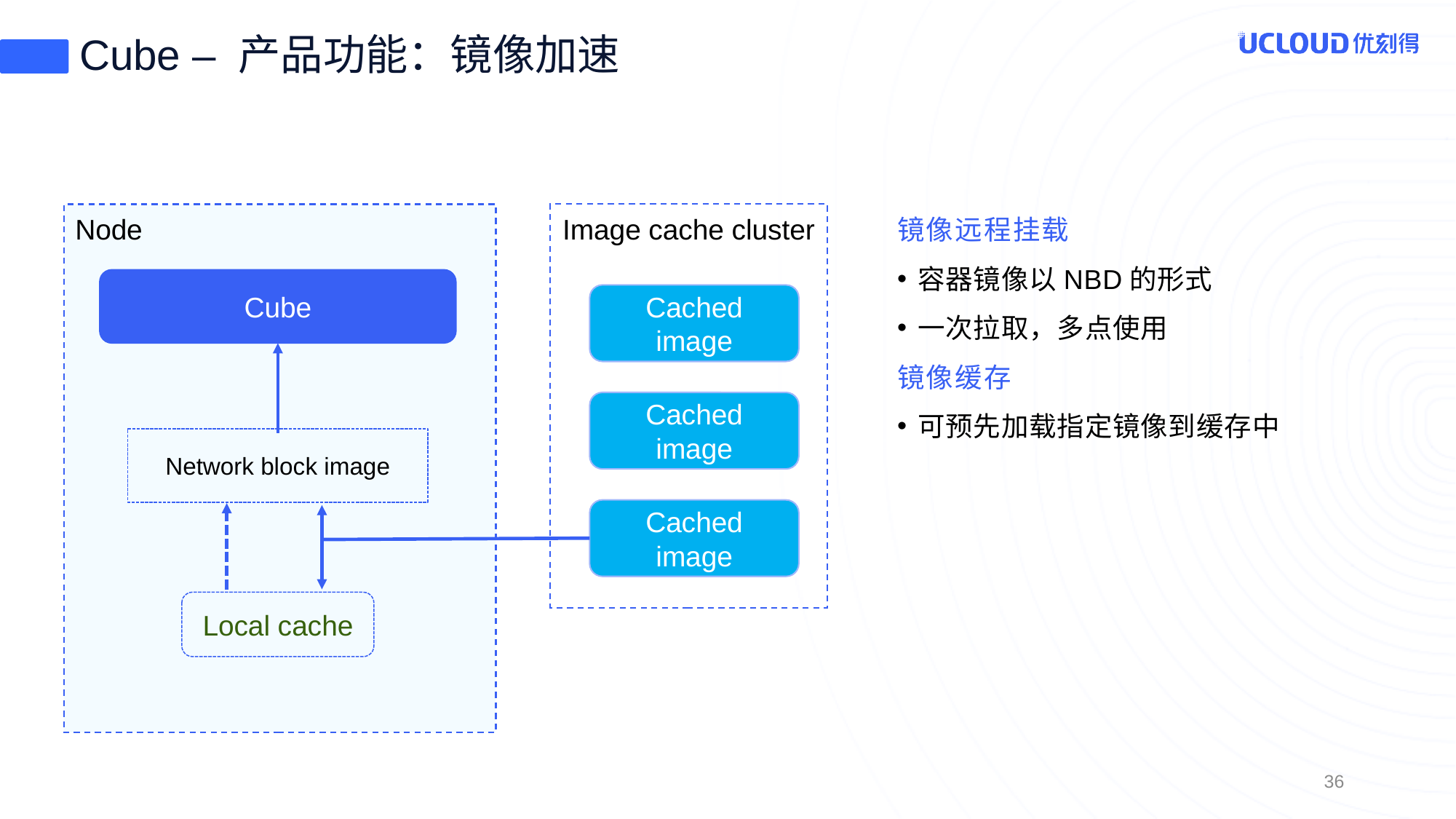

# Cube – 产品功能：镜像加速
镜像远程挂载
容器镜像以NBD的形式
一次拉取，多点使用
镜像缓存
可预先加载指定镜像到缓存中

Node
Image cache cluster
Cube
Cached image
Cached image
Network block image
Cached image
Local cache
36